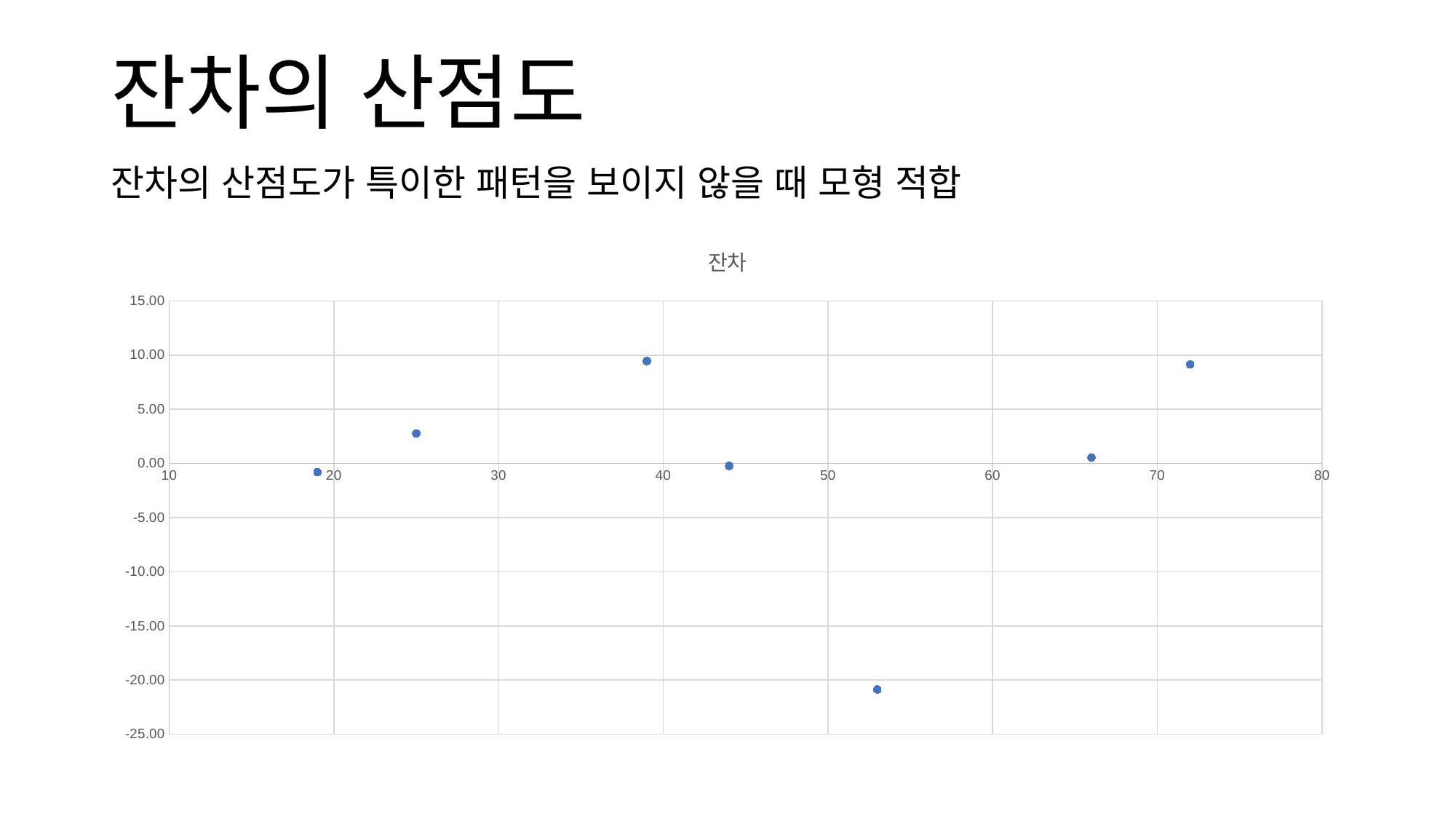

# 잔차의 산점도
잔차의 산점도가 특이한 패턴을 보이지 않을 때 모형 적합

### Chart:

| Category | 잔차 |
|---|---|